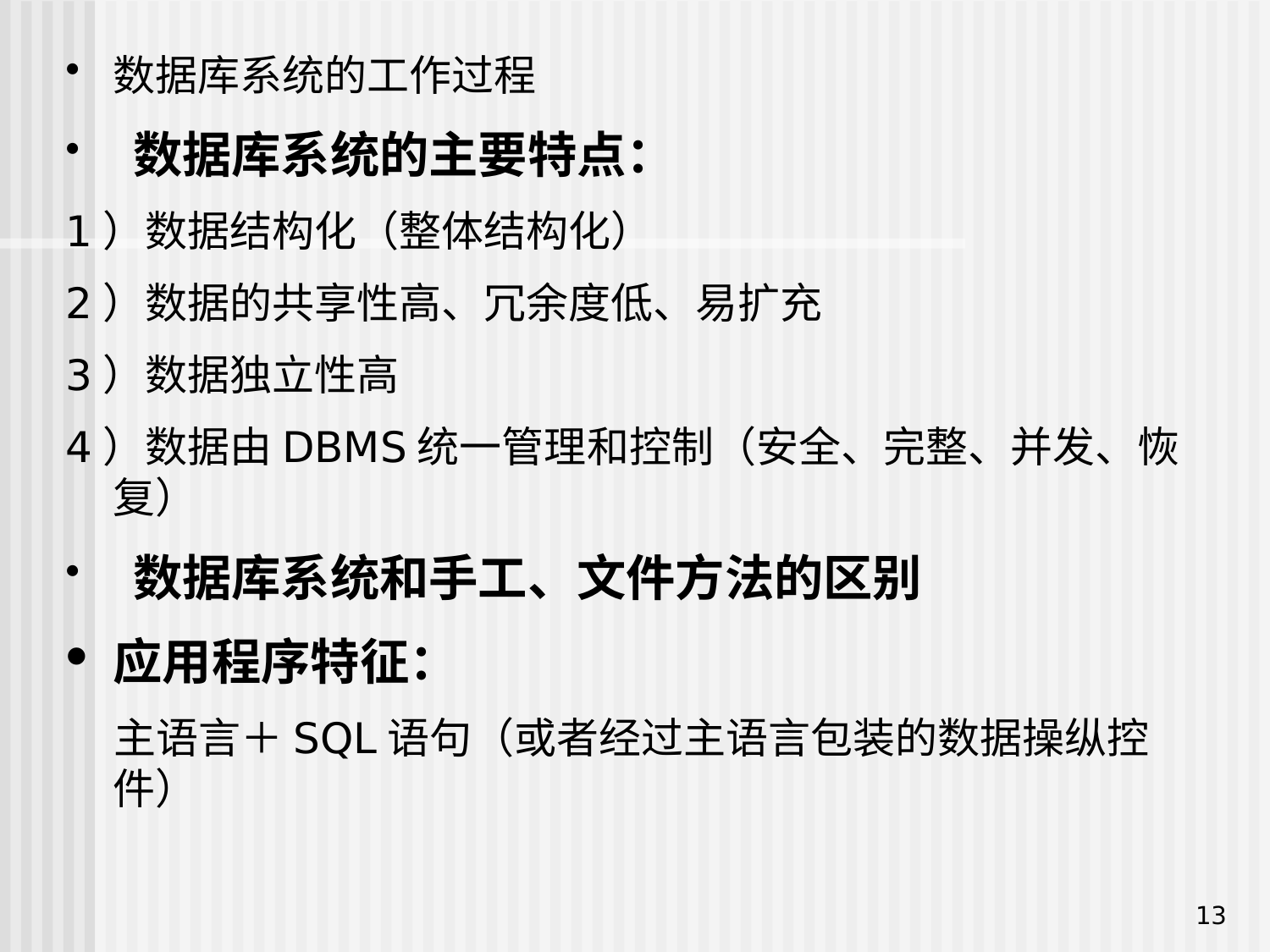

数据库系统的工作过程
 数据库系统的主要特点：
1）数据结构化（整体结构化）
2）数据的共享性高、冗余度低、易扩充
3）数据独立性高
4）数据由DBMS统一管理和控制（安全、完整、并发、恢复）
 数据库系统和手工、文件方法的区别
应用程序特征：
    主语言＋SQL语句（或者经过主语言包装的数据操纵控件）
13